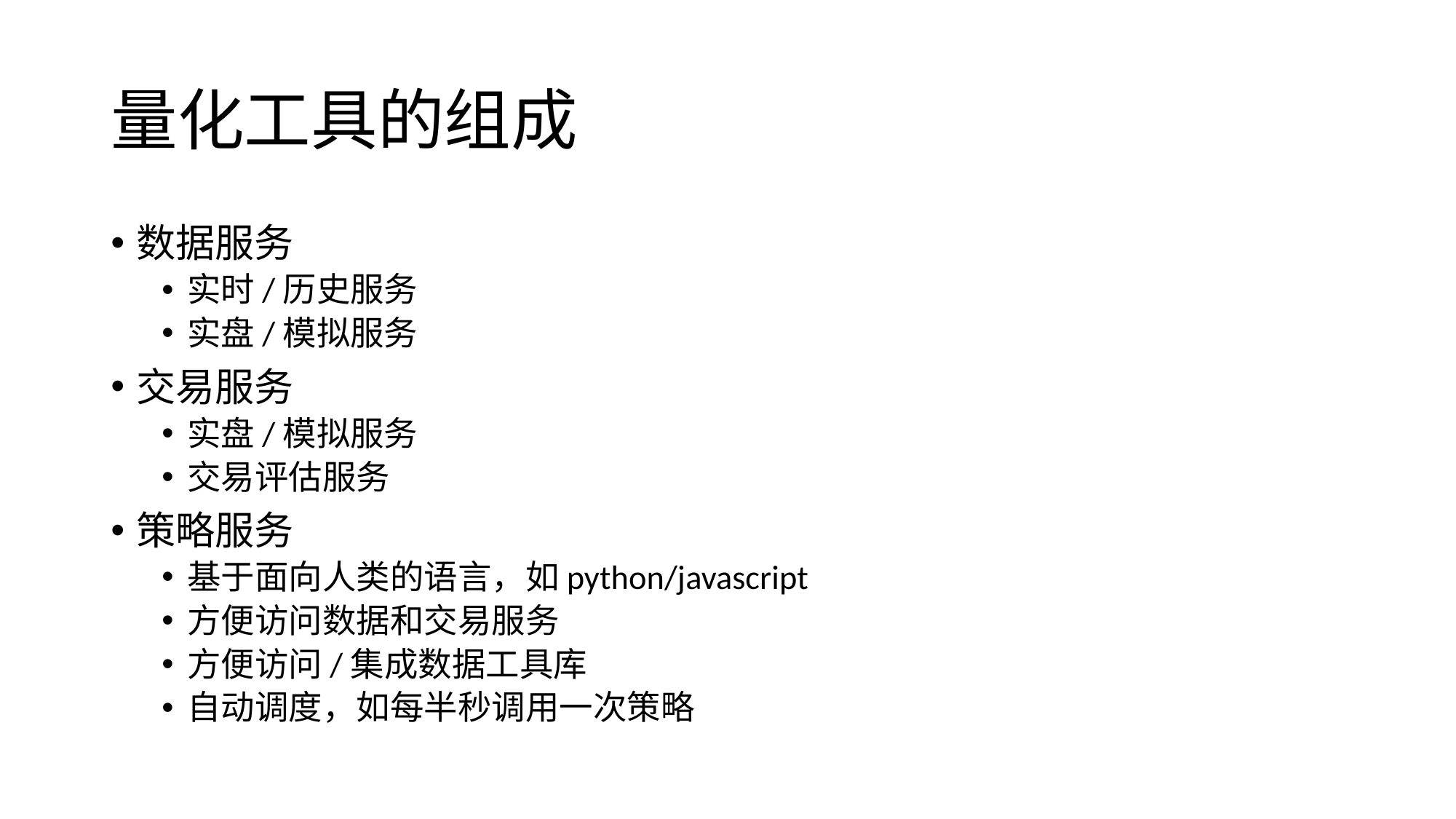

# 量化工具的组成
数据服务
实时/历史服务
实盘/模拟服务
交易服务
实盘/模拟服务
交易评估服务
策略服务
基于面向人类的语言，如python/javascript
方便访问数据和交易服务
方便访问/集成数据工具库
自动调度，如每半秒调用一次策略